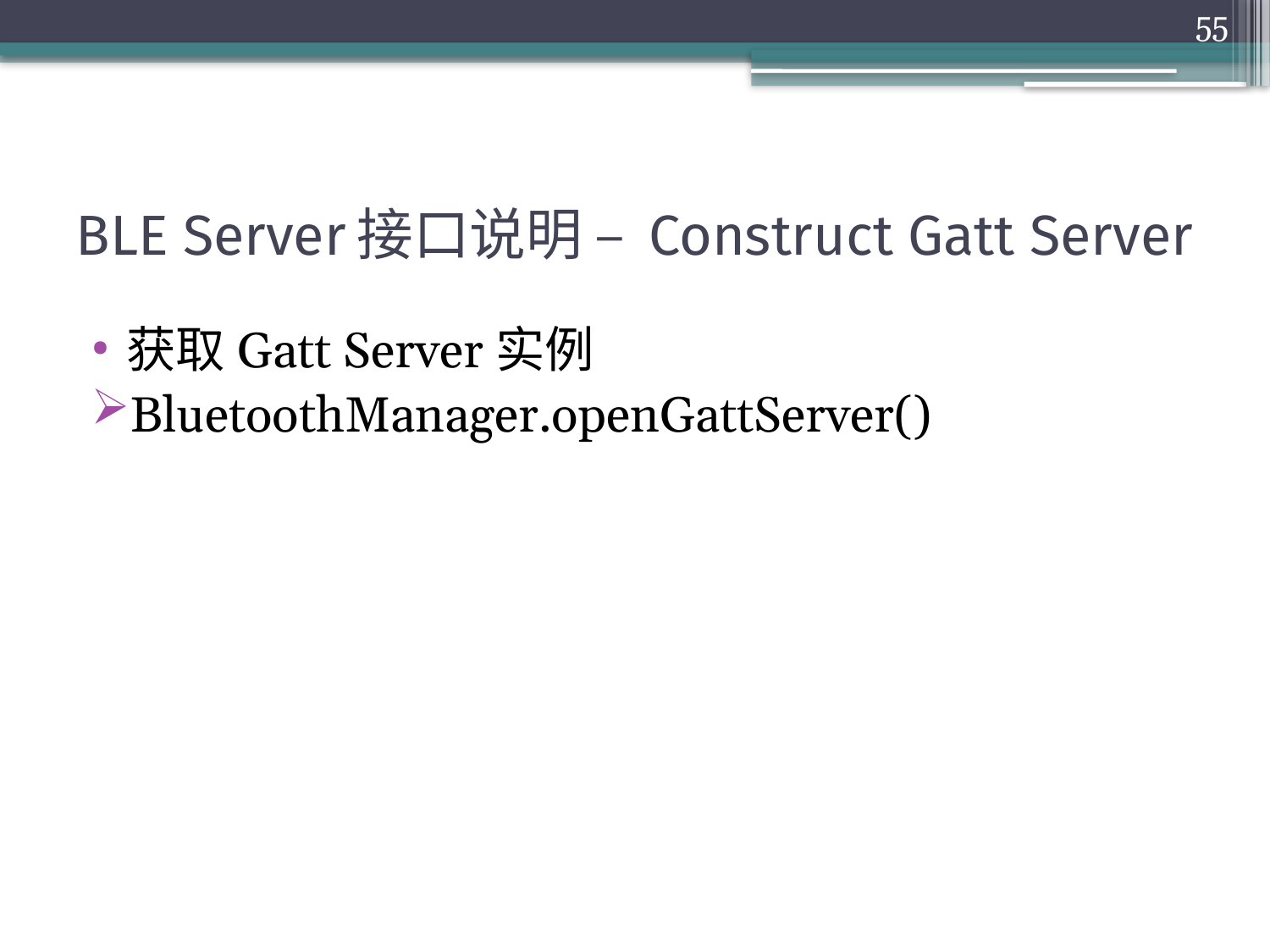

55
# BLE Server接口说明 – Construct Gatt Server
获取Gatt Server实例
BluetoothManager.openGattServer()